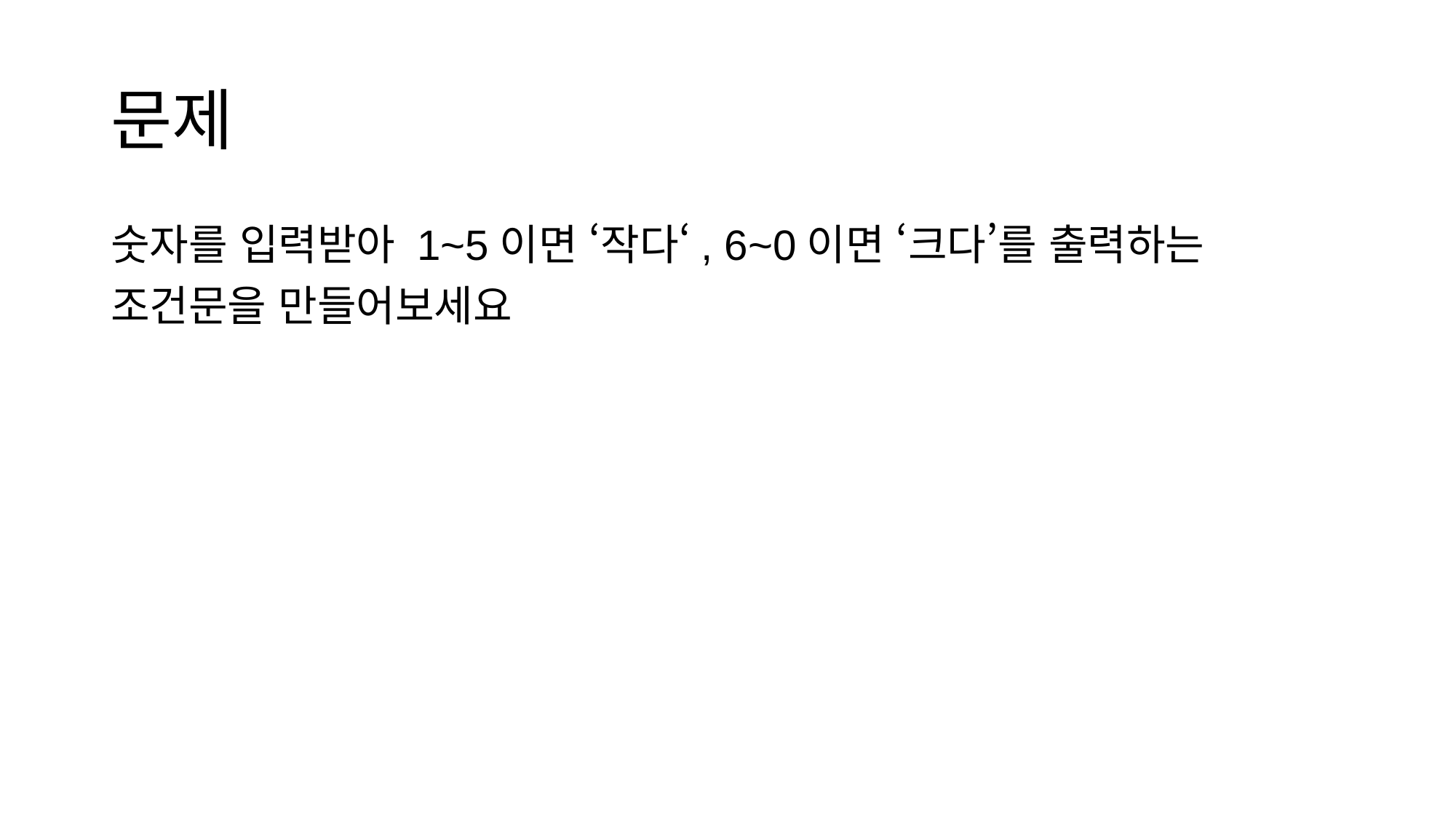

# 문제
숫자를 입력받아 1~5이면 ‘작다‘, 6~0이면 ‘크다’를 출력하는
조건문을 만들어보세요